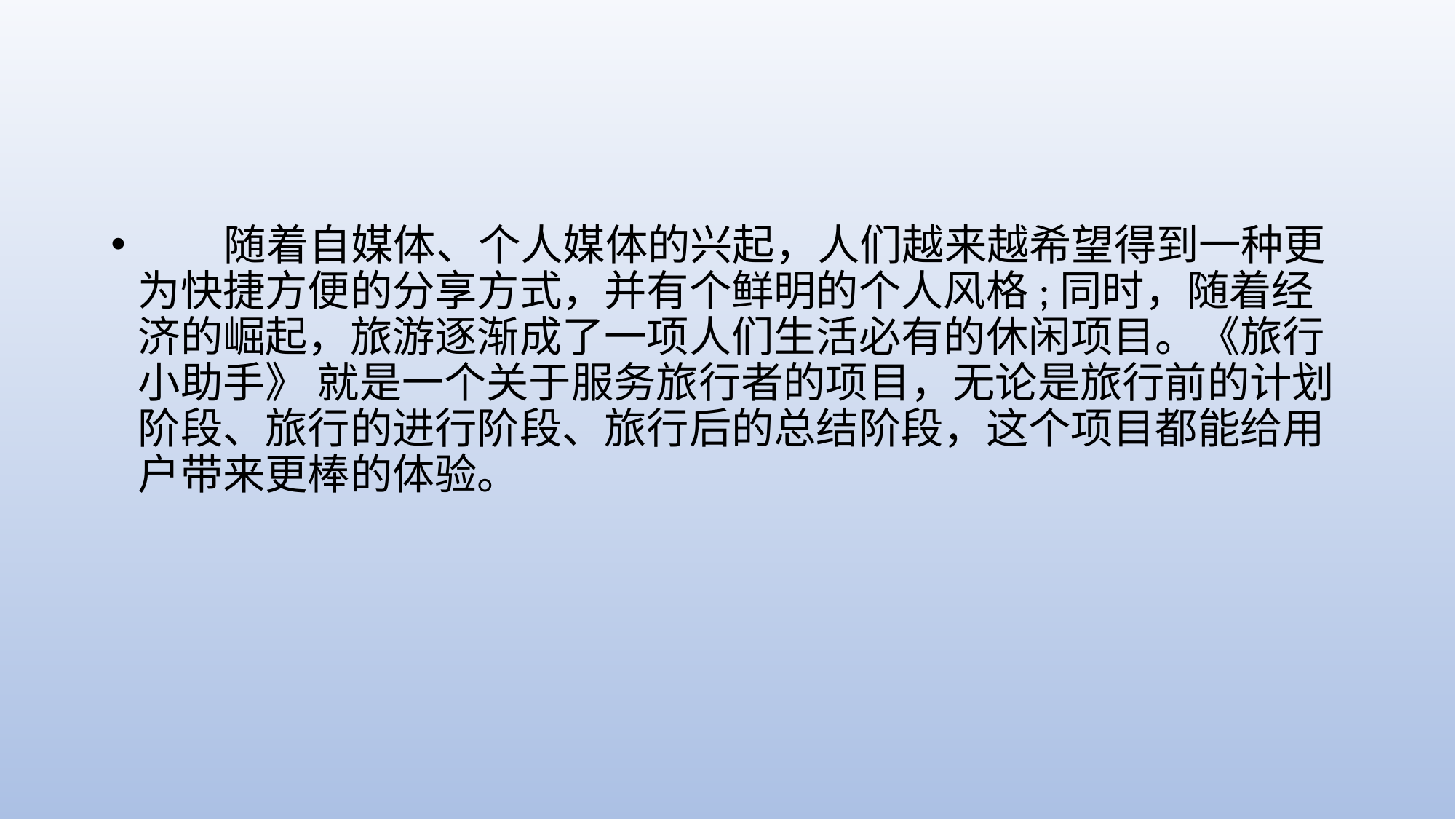

# 项目简介
        随着自媒体、个人媒体的兴起，人们越来越希望得到一种更为快捷方便的分享方式，并有个鲜明的个人风格;同时，随着经济的崛起，旅游逐渐成了一项人们生活必有的休闲项目。《旅行小助手》 就是一个关于服务旅行者的项目，无论是旅行前的计划阶段、旅行的进行阶段、旅行后的总结阶段，这个项目都能给用户带来更棒的体验。